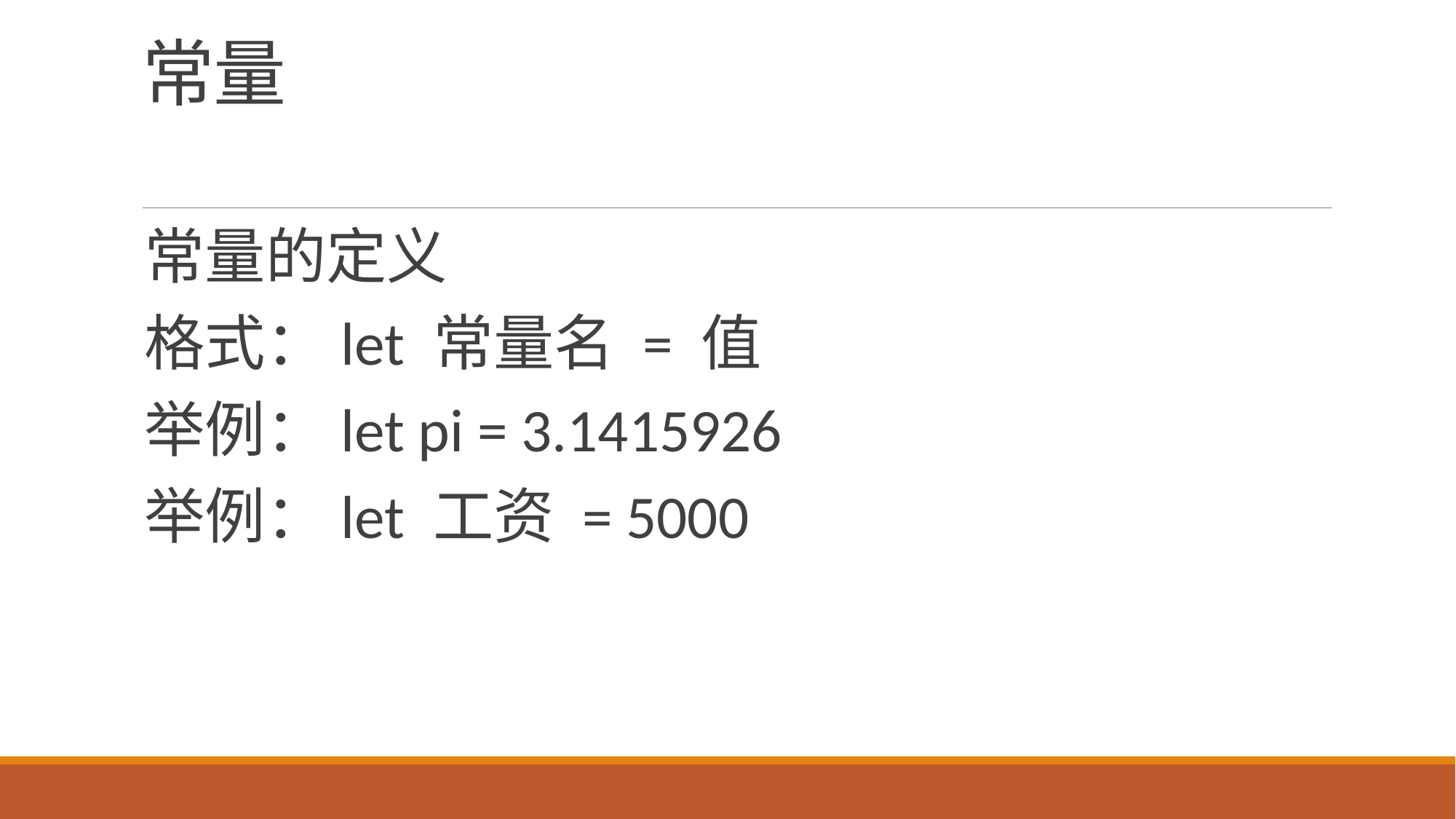

# 常量
常量的定义
格式：let 常量名 = 值
举例：let pi = 3.1415926
举例：let 工资 = 5000